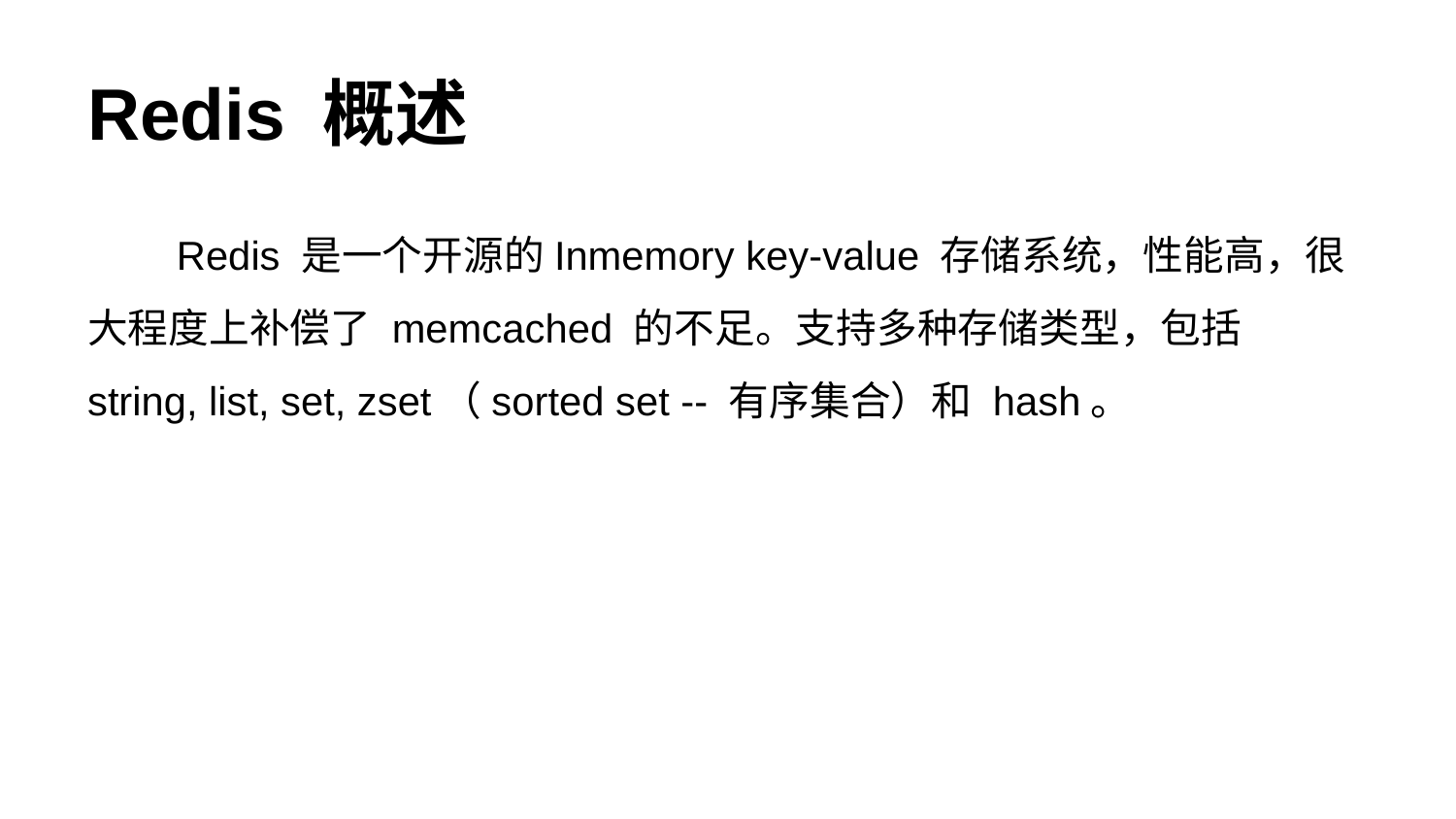

# Redis 概述
        Redis 是一个开源的Inmemory key-value 存储系统，性能高，很大程度上补偿了 memcached 的不足。支持多种存储类型，包括 string, list, set, zset（sorted set -- 有序集合）和 hash。